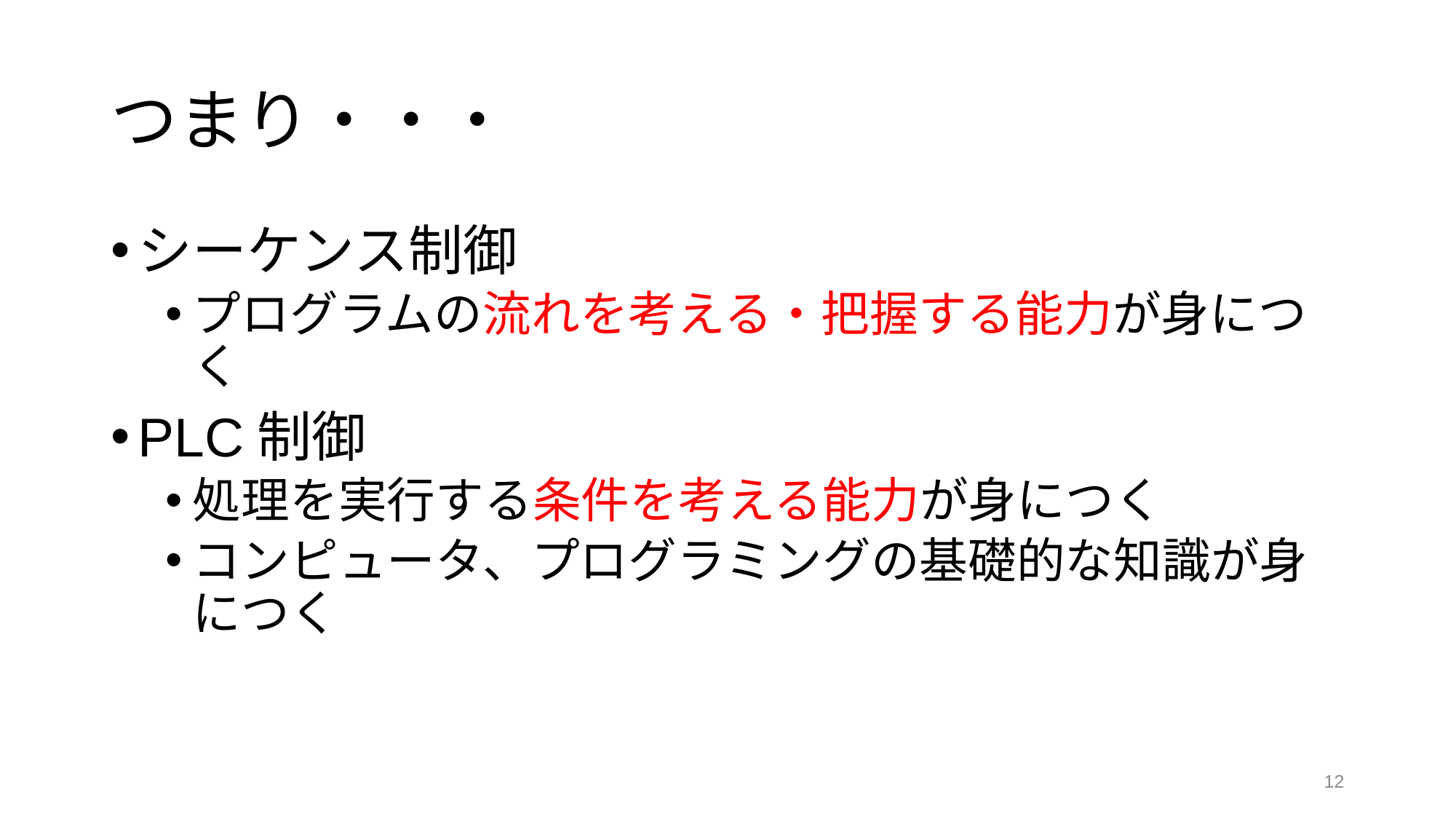

# つまり・・・
シーケンス制御
プログラムの流れを考える・把握する能力が身につく
PLC制御
処理を実行する条件を考える能力が身につく
コンピュータ、プログラミングの基礎的な知識が身につく
12